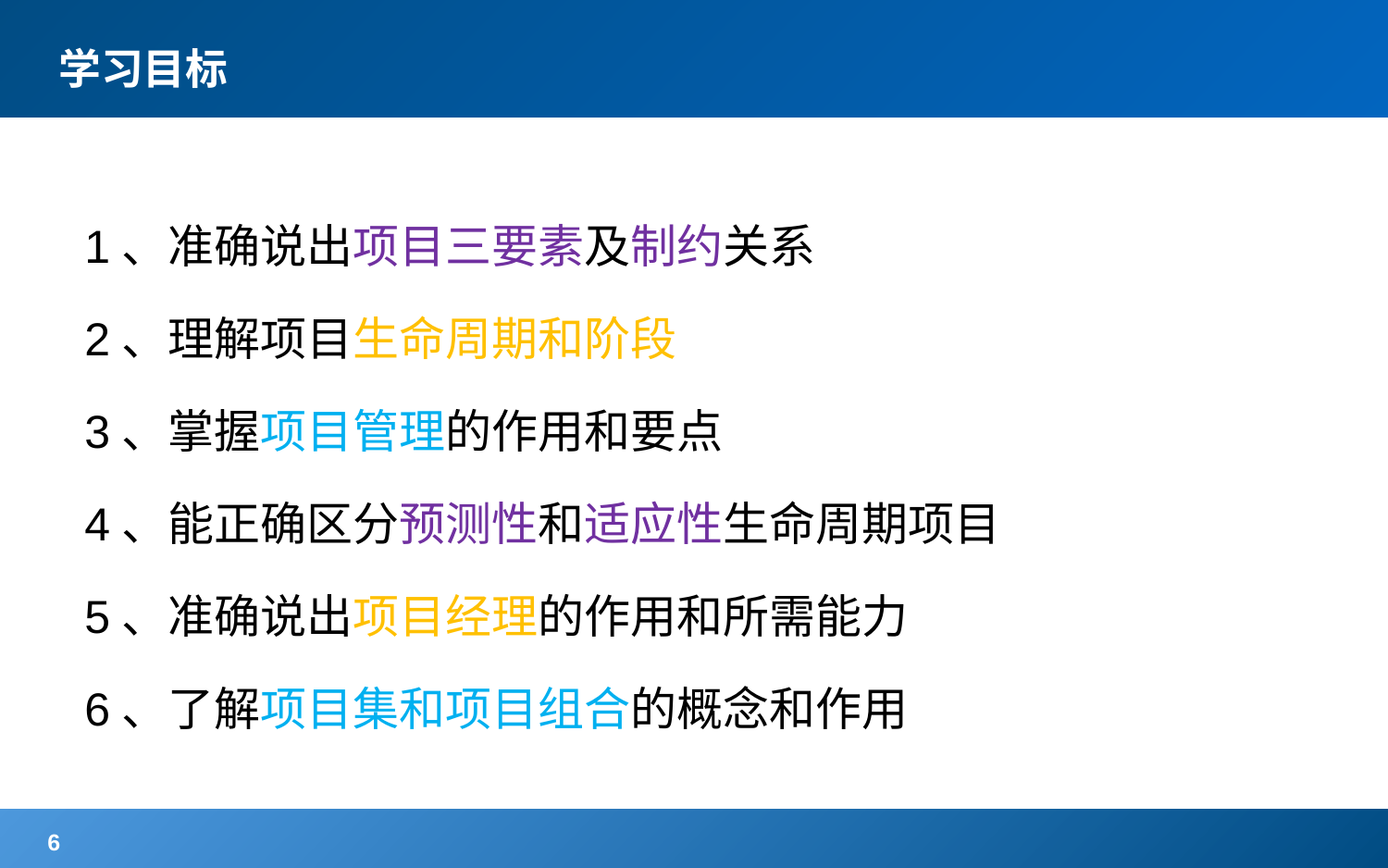

# 学习目标
1、准确说出项目三要素及制约关系
2、理解项目生命周期和阶段
3、掌握项目管理的作用和要点
4、能正确区分预测性和适应性生命周期项目
5、准确说出项目经理的作用和所需能力
6、了解项目集和项目组合的概念和作用